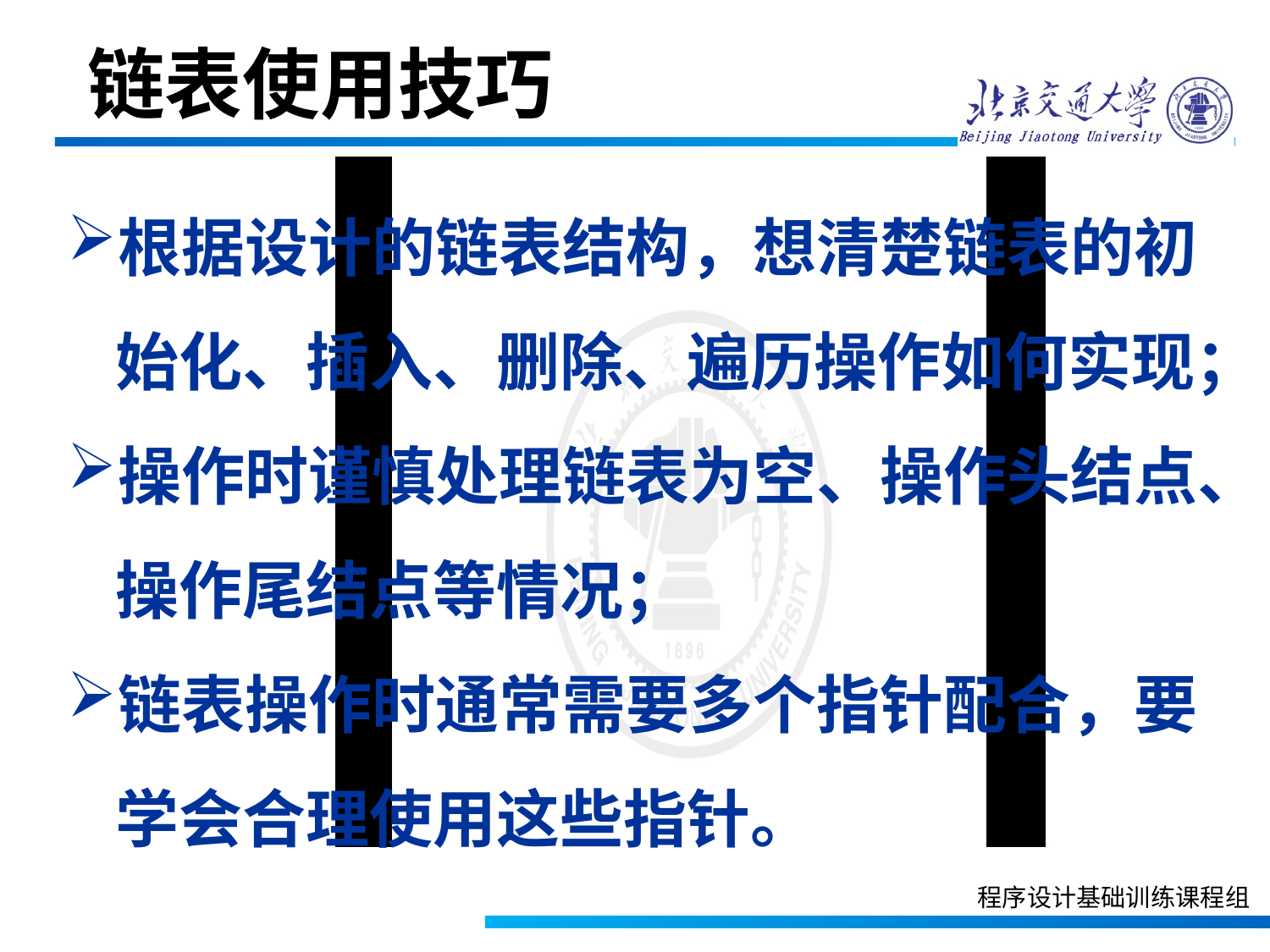

链表使用技巧
根据设计的链表结构，想清楚链表的初始化、插入、删除、遍历操作如何实现；
操作时谨慎处理链表为空、操作头结点、操作尾结点等情况；
链表操作时通常需要多个指针配合，要学会合理使用这些指针。
程序设计基础训练课程组